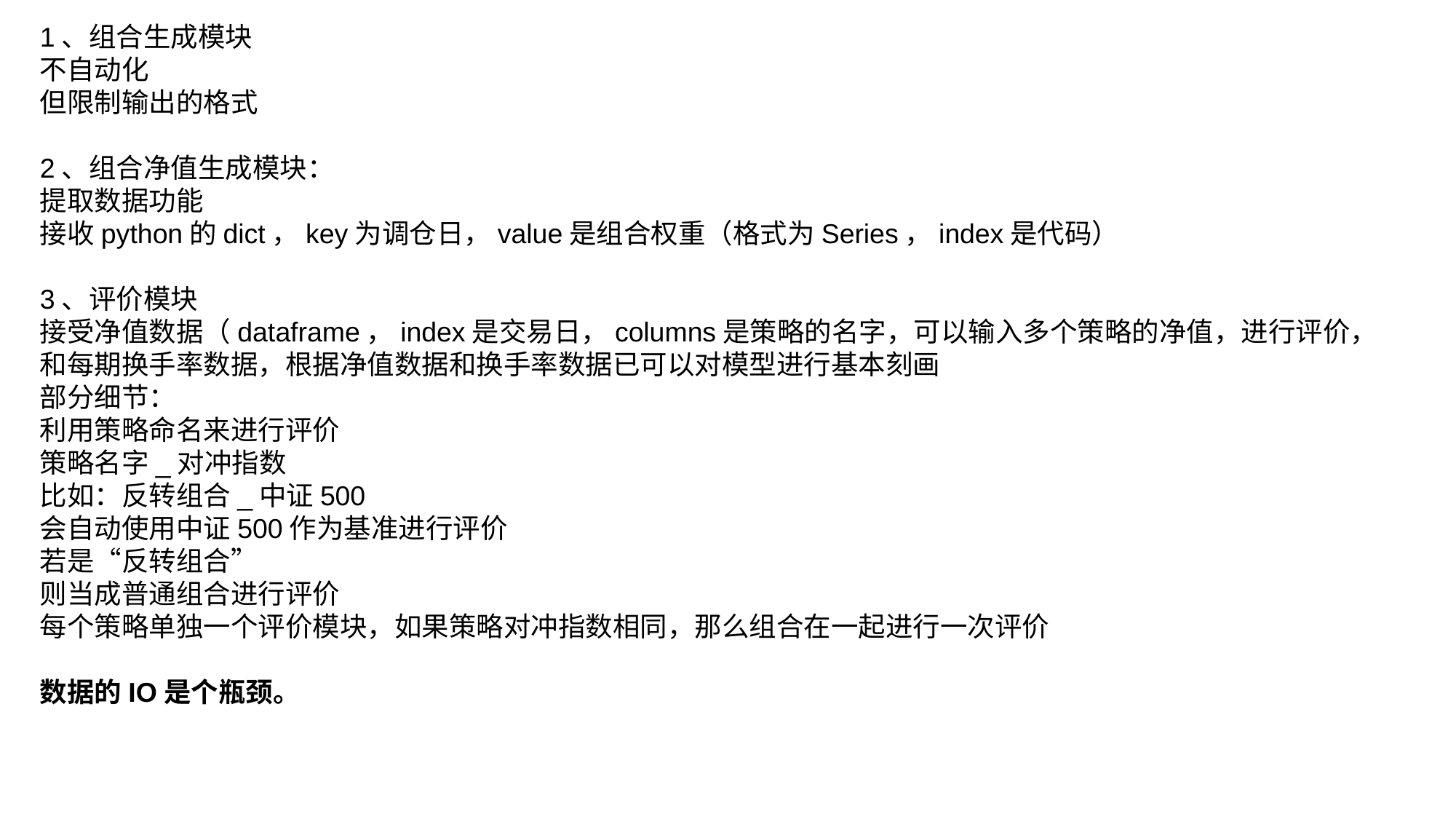

1、组合生成模块
不自动化
但限制输出的格式

2、组合净值生成模块：
提取数据功能
接收python的dict，key为调仓日，value是组合权重（格式为Series，index是代码）

3、评价模块
接受净值数据（dataframe，index是交易日，columns是策略的名字，可以输入多个策略的净值，进行评价，和每期换手率数据，根据净值数据和换手率数据已可以对模型进行基本刻画
部分细节：
利用策略命名来进行评价
策略名字_对冲指数
比如：反转组合_中证500
会自动使用中证500作为基准进行评价
若是“反转组合”
则当成普通组合进行评价
每个策略单独一个评价模块，如果策略对冲指数相同，那么组合在一起进行一次评价

数据的IO是个瓶颈。